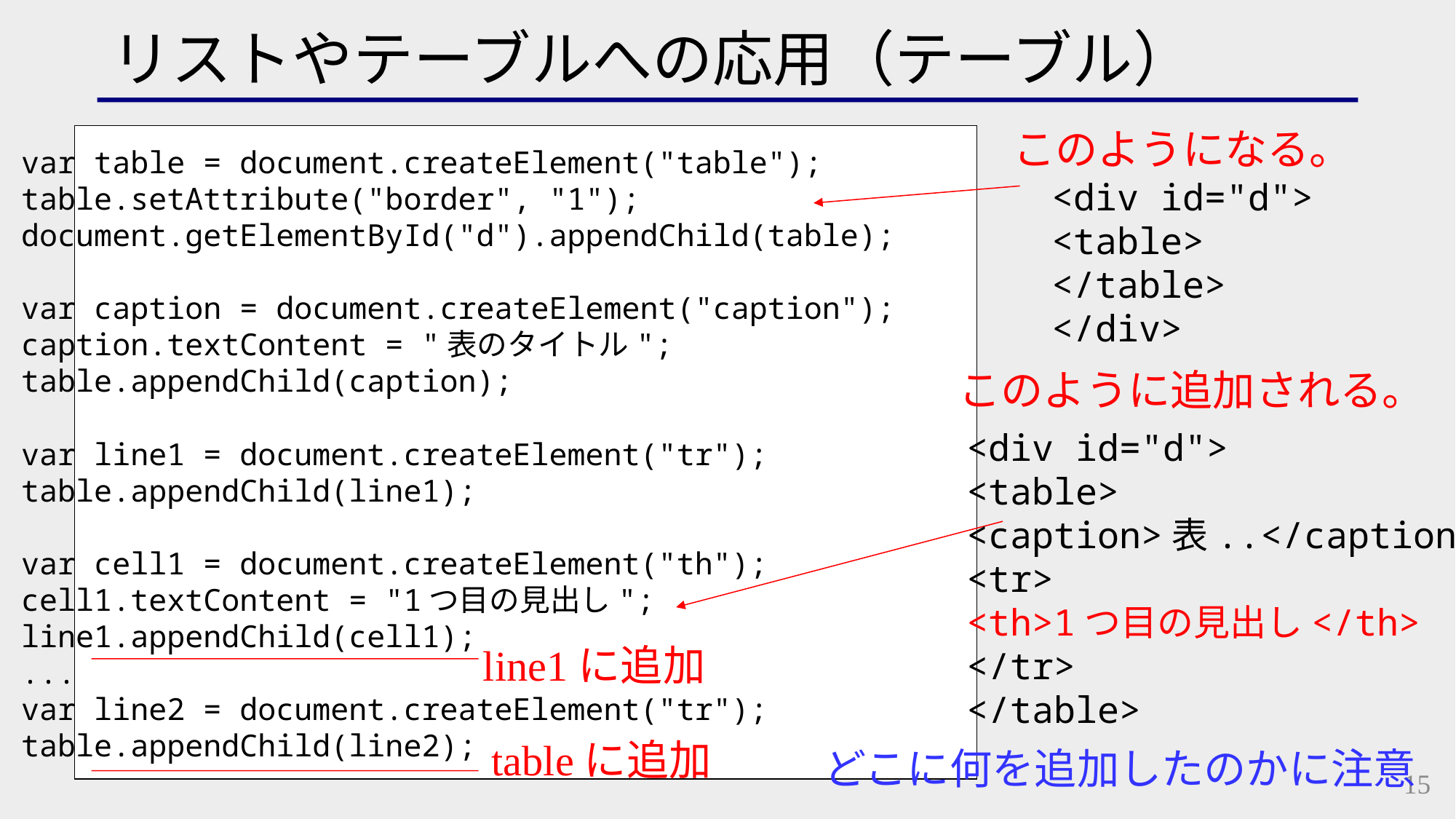

リストやテーブルへの応用（テーブル）
このようになる。

var table = document.createElement("table");
table.setAttribute("border", "1");
document.getElementById("d").appendChild(table);

var caption = document.createElement("caption");
caption.textContent = "表のタイトル";
table.appendChild(caption);

var line1 = document.createElement("tr");
table.appendChild(line1);

var cell1 = document.createElement("th");
cell1.textContent = "1つ目の見出し";
line1.appendChild(cell1);
...
var line2 = document.createElement("tr");
table.appendChild(line2);
<div id="d">
<table>
</table>
</div>

このように追加される。
<div id="d">
<table>
<caption>表..</caption>
<tr>
<th>1つ目の見出し</th>
</tr>
</table>

line1に追加

tableに追加
どこに何を追加したのかに注意
15